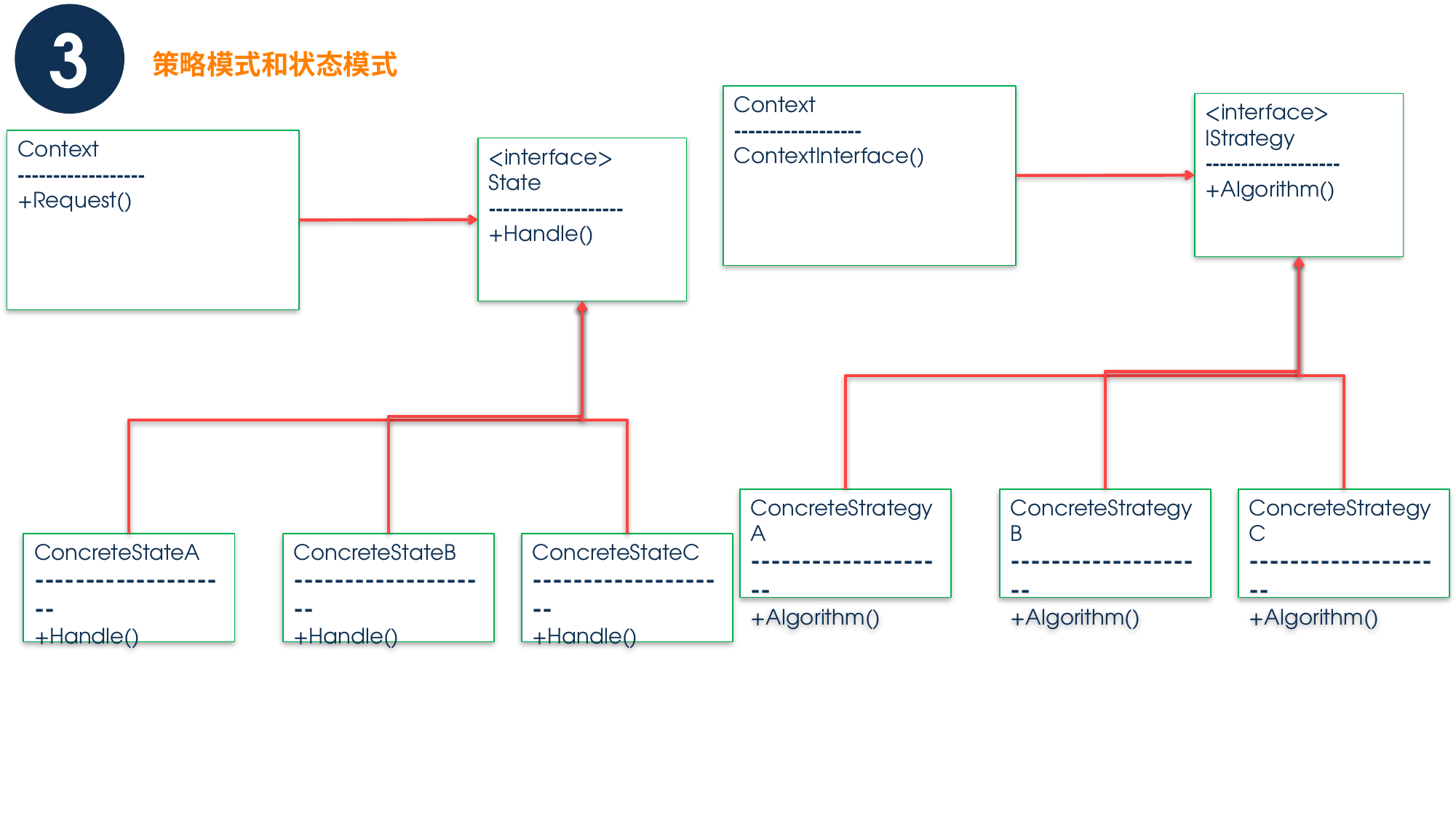

3
策略模式和状态模式
Context
------------------
ContextInterface()

<interface>
IStrategy
-------------------
+Algorithm()
Context
------------------
+Request()

<interface>
State
-------------------
+Handle()
ConcreteStrategyA
--------------------
+Algorithm()
ConcreteStrategyB
--------------------
+Algorithm()
ConcreteStrategyC
--------------------
+Algorithm()
ConcreteStateA
--------------------
+Handle()
ConcreteStateB
--------------------
+Handle()
ConcreteStateC
--------------------
+Handle()